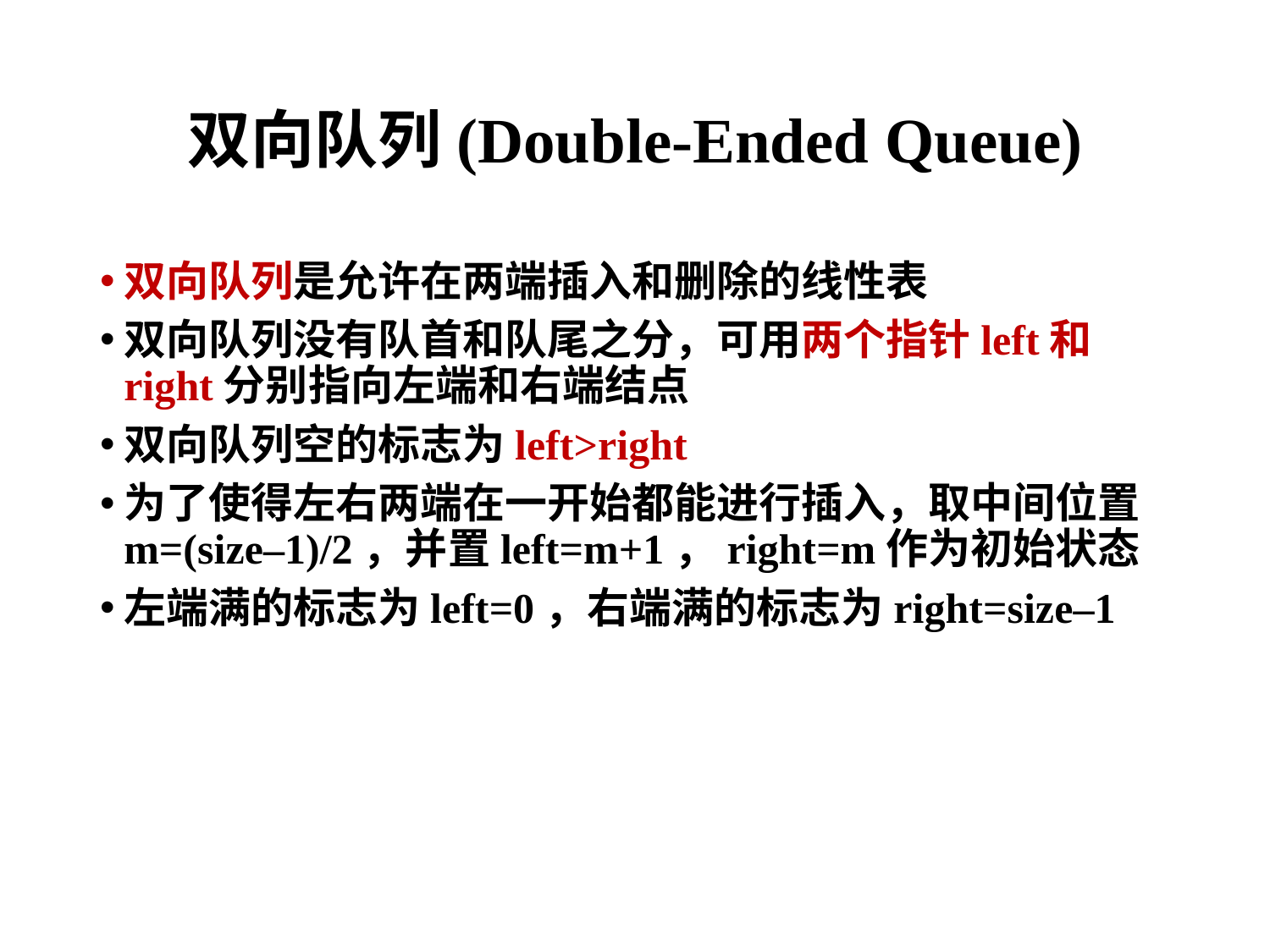

# 双向队列(Double-Ended Queue)
双向队列是允许在两端插入和删除的线性表
双向队列没有队首和队尾之分，可用两个指针left和right分别指向左端和右端结点
双向队列空的标志为left>right
为了使得左右两端在一开始都能进行插入，取中间位置m=(size–1)/2，并置left=m+1，right=m作为初始状态
左端满的标志为left=0，右端满的标志为right=size–1